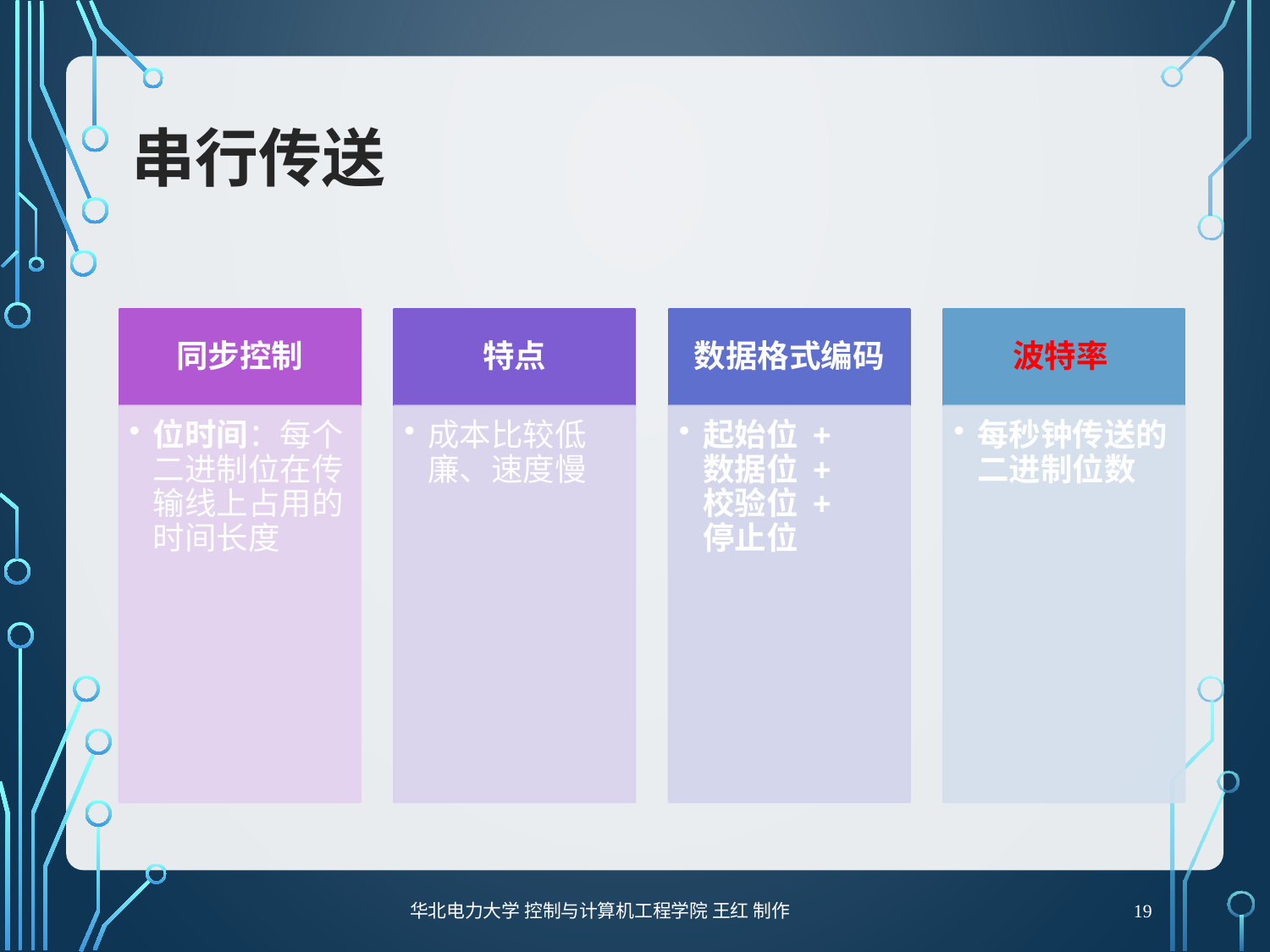

# 串行传送
同步控制
位时间：每个二进制位在传输线上占用的时间长度
特点
成本比较低廉、速度慢
数据格式编码
起始位 +
数据位 +
校验位 +
停止位
波特率
每秒钟传送的二进制位数
19
华北电力大学 控制与计算机工程学院 王红 制作